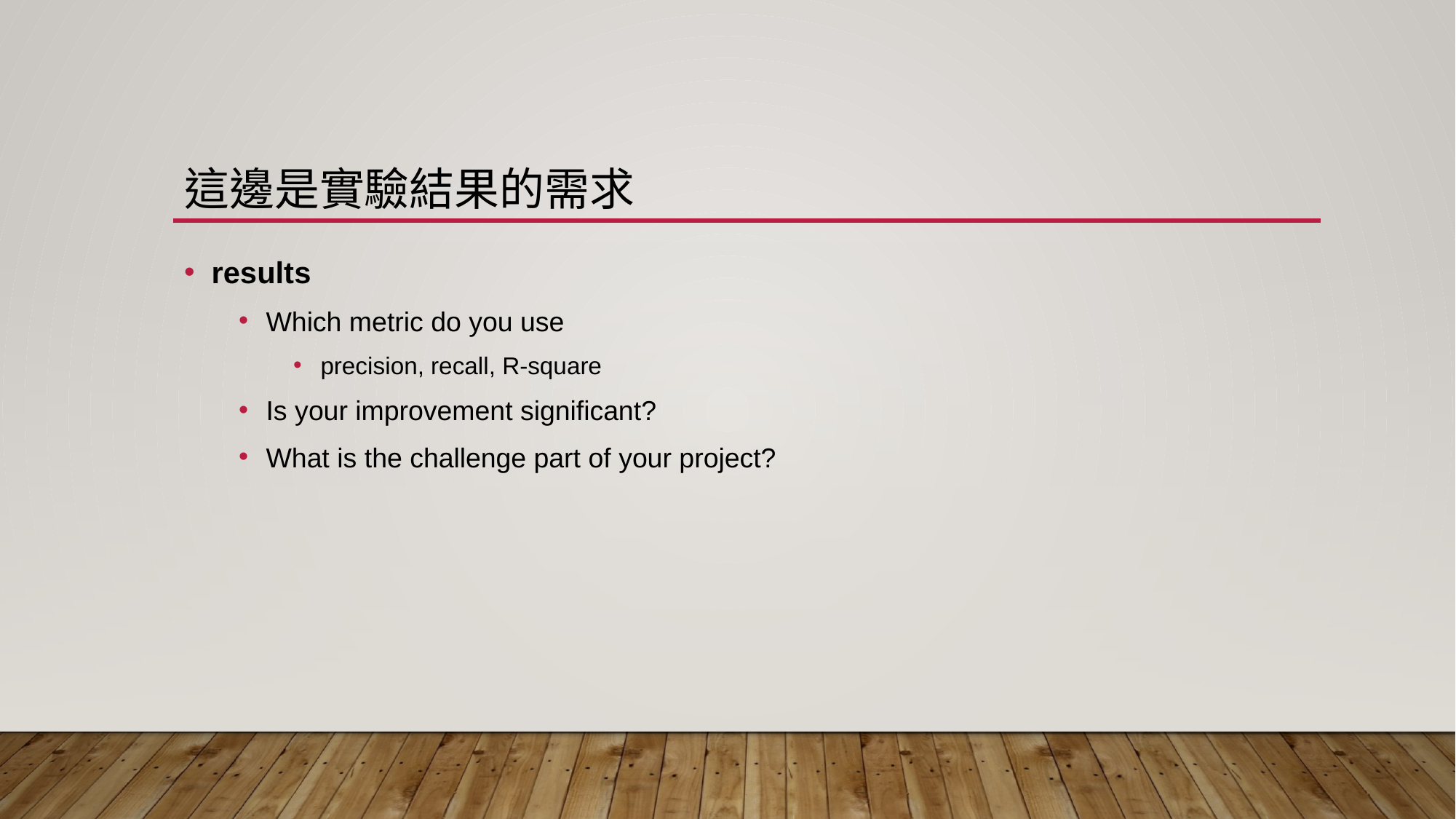

# 這邊是實驗結果的需求
results
Which metric do you use
precision, recall, R-square
Is your improvement significant?
What is the challenge part of your project?